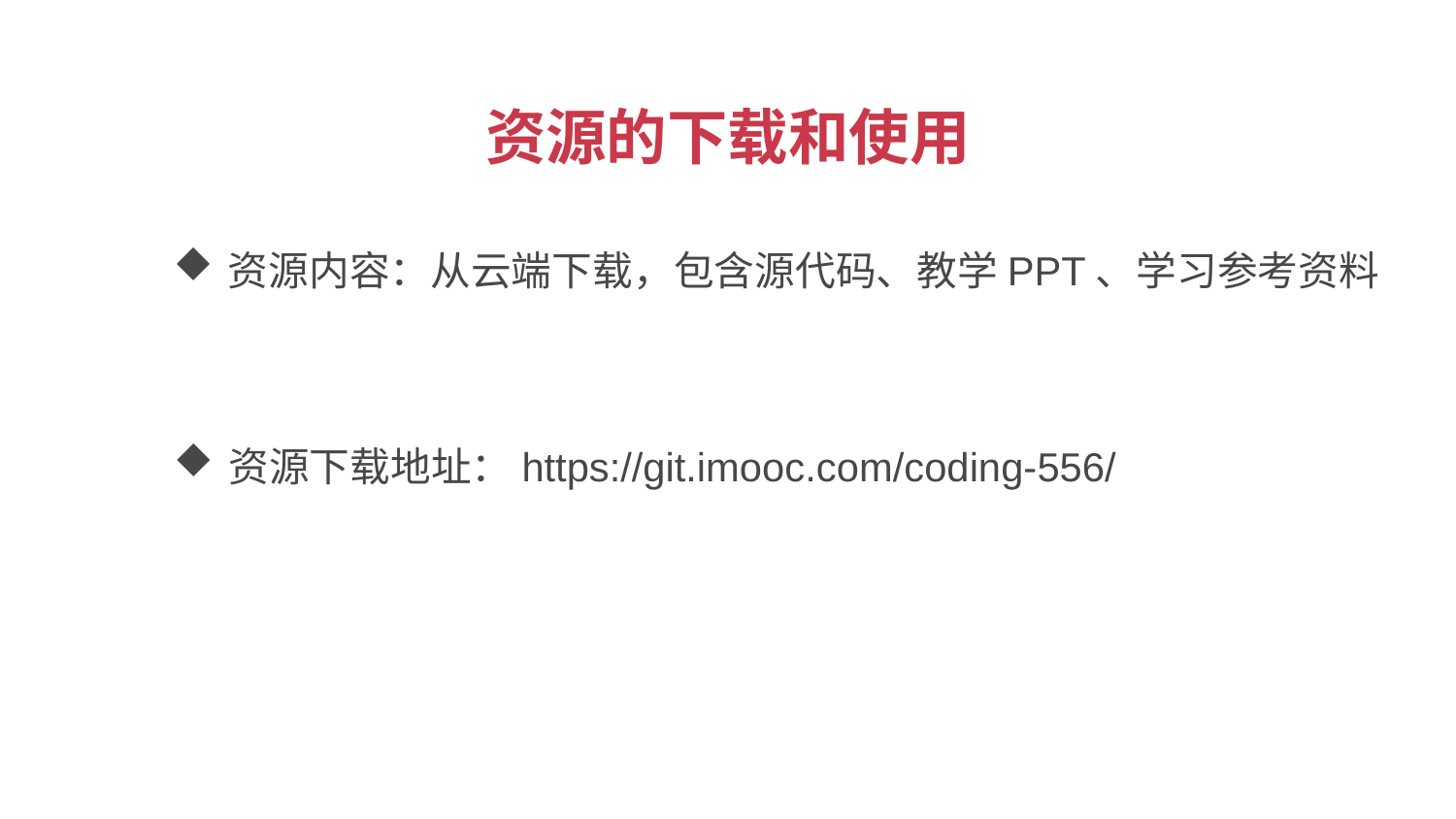

资源的下载和使用
资源内容：从云端下载，包含源代码、教学PPT、学习参考资料
资源下载地址：https://git.imooc.com/coding-556/